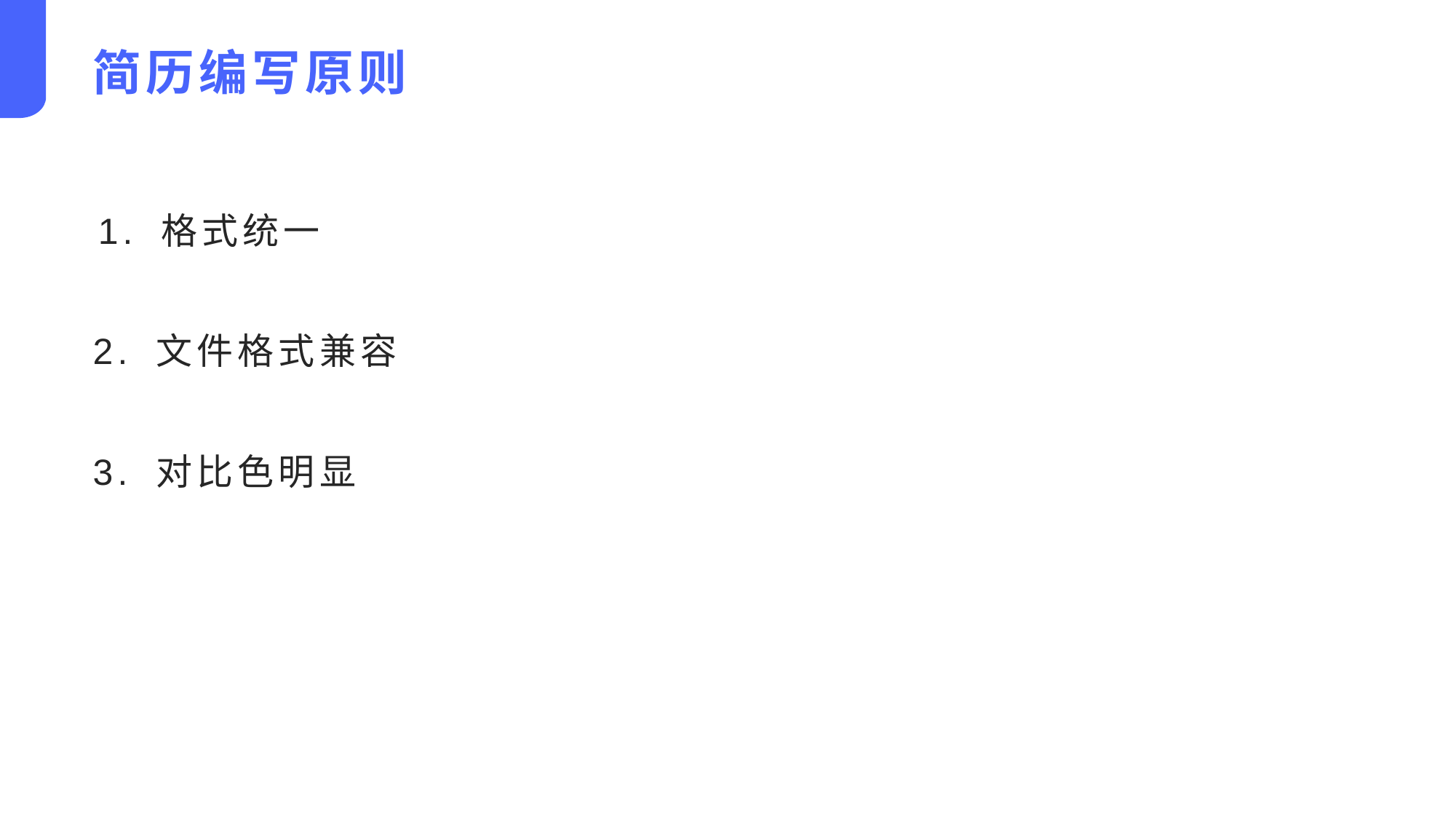

简历编写原则
1. 格式统一
2. 文件格式兼容
3. 对比色明显